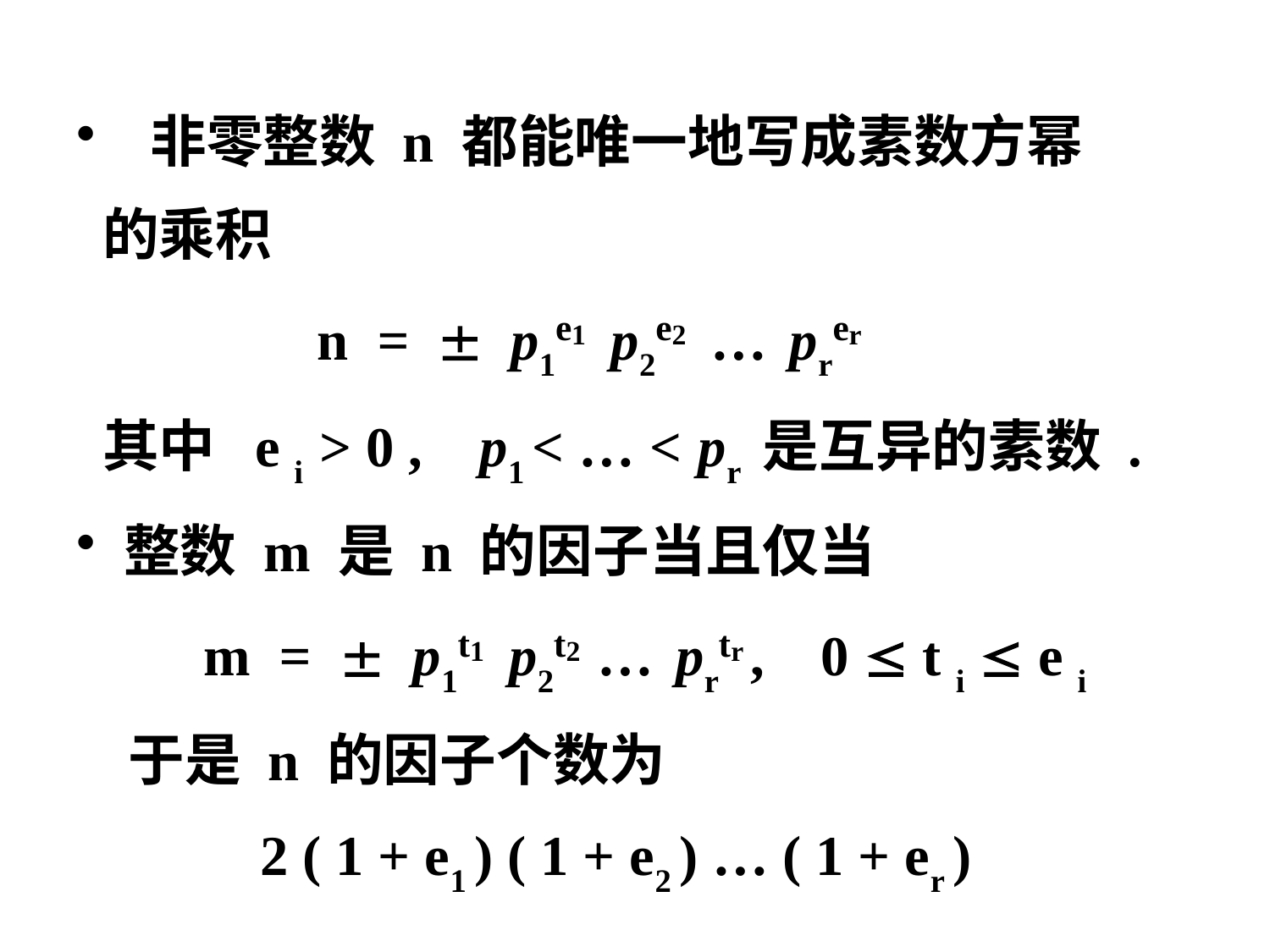

非零整数 n 都能唯一地写成素数方幂
 的乘积
                 n  =  ±  p1e1   p2e2   …  prer
 其中  e i  > 0 ,    p1 < … <  pr 是互异的素数 .
整数 m 是 n 的因子当且仅当
         m  =  ±  p1t1   p2t2  …  prtr ,    0 ≤ t i ≤ e i
   于是 n 的因子个数为
             2 ( 1 + e1 ) ( 1 + e2 ) … ( 1 + er )